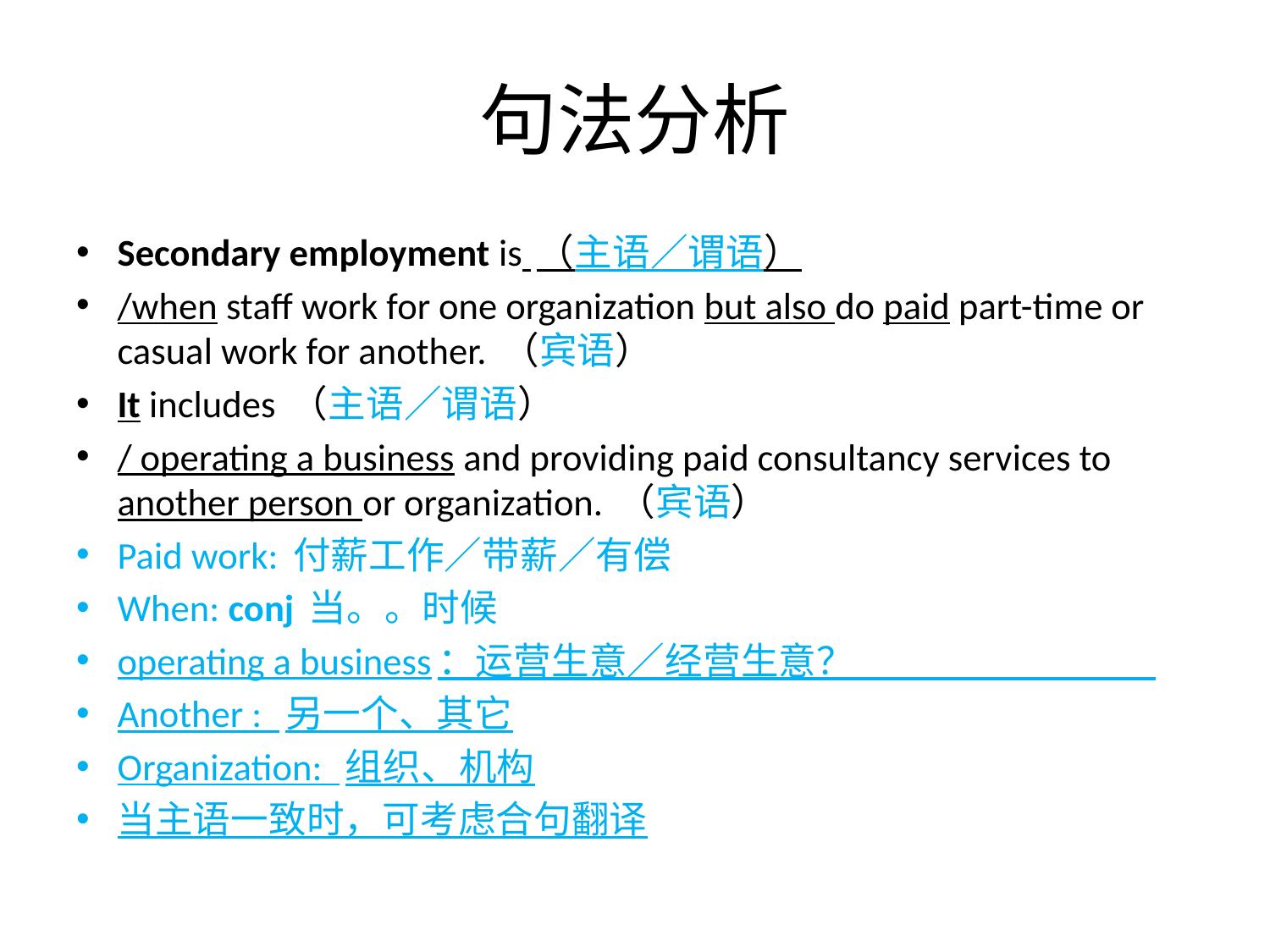

# 句法分析
Secondary employment is （主语／谓语）
/when staff work for one organization but also do paid part-time or casual work for another. （宾语）
It includes （主语／谓语）
/ operating a business and providing paid consultancy services to another person or organization. （宾语）
Paid work: 付薪工作／带薪／有偿
When: conj 当。。时候
operating a business：运营生意／经营生意？
Another :  另一个、其它
Organization:  组织、机构
当主语一致时，可考虑合句翻译